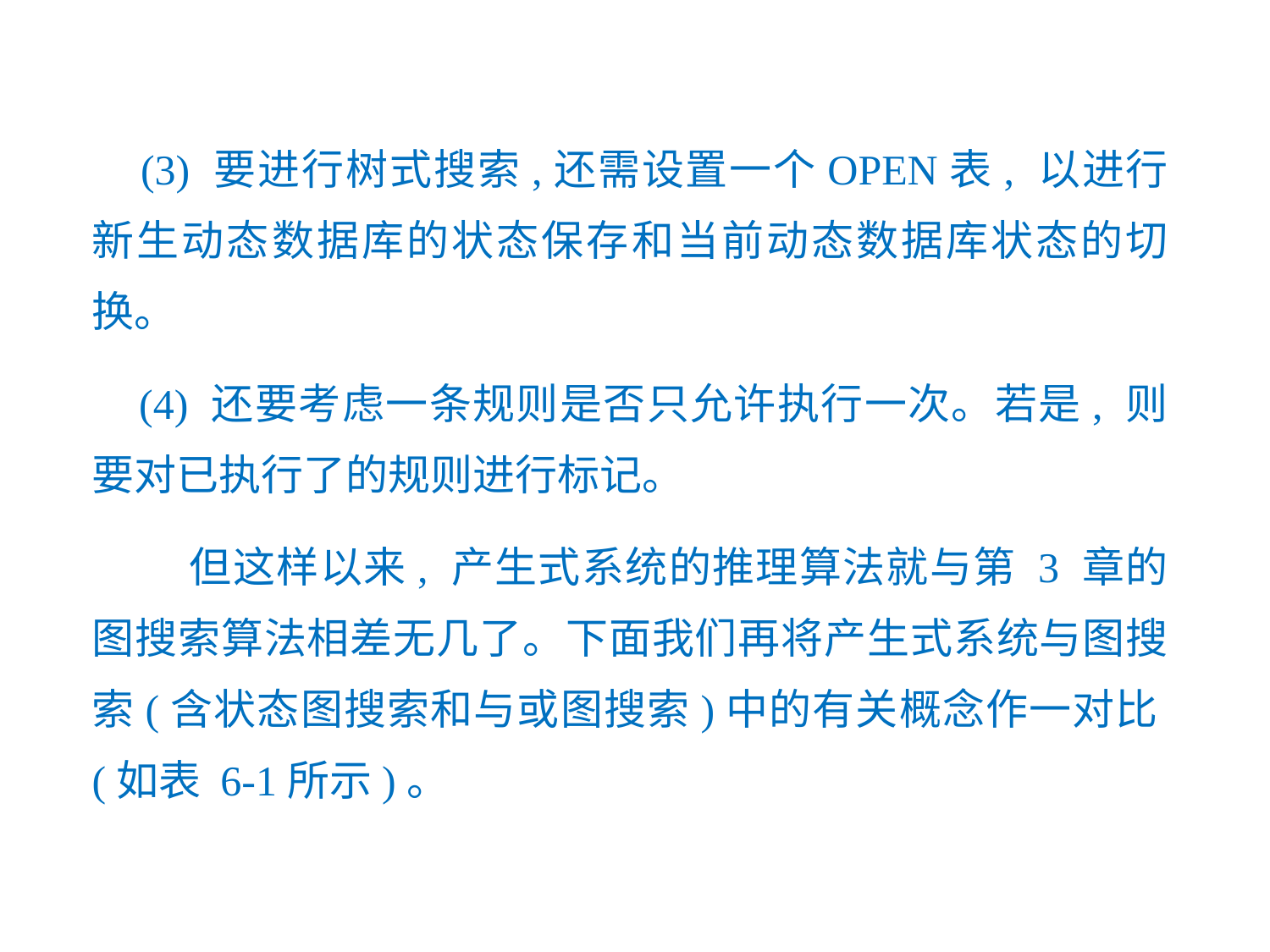

(3) 要进行树式搜索,还需设置一个OPEN表, 以进行新生动态数据库的状态保存和当前动态数据库状态的切换。
    (4) 还要考虑一条规则是否只允许执行一次。若是, 则要对已执行了的规则进行标记。
        但这样以来, 产生式系统的推理算法就与第 3 章的图搜索算法相差无几了。下面我们再将产生式系统与图搜索(含状态图搜索和与或图搜索)中的有关概念作一对比(如表 6-1所示)。